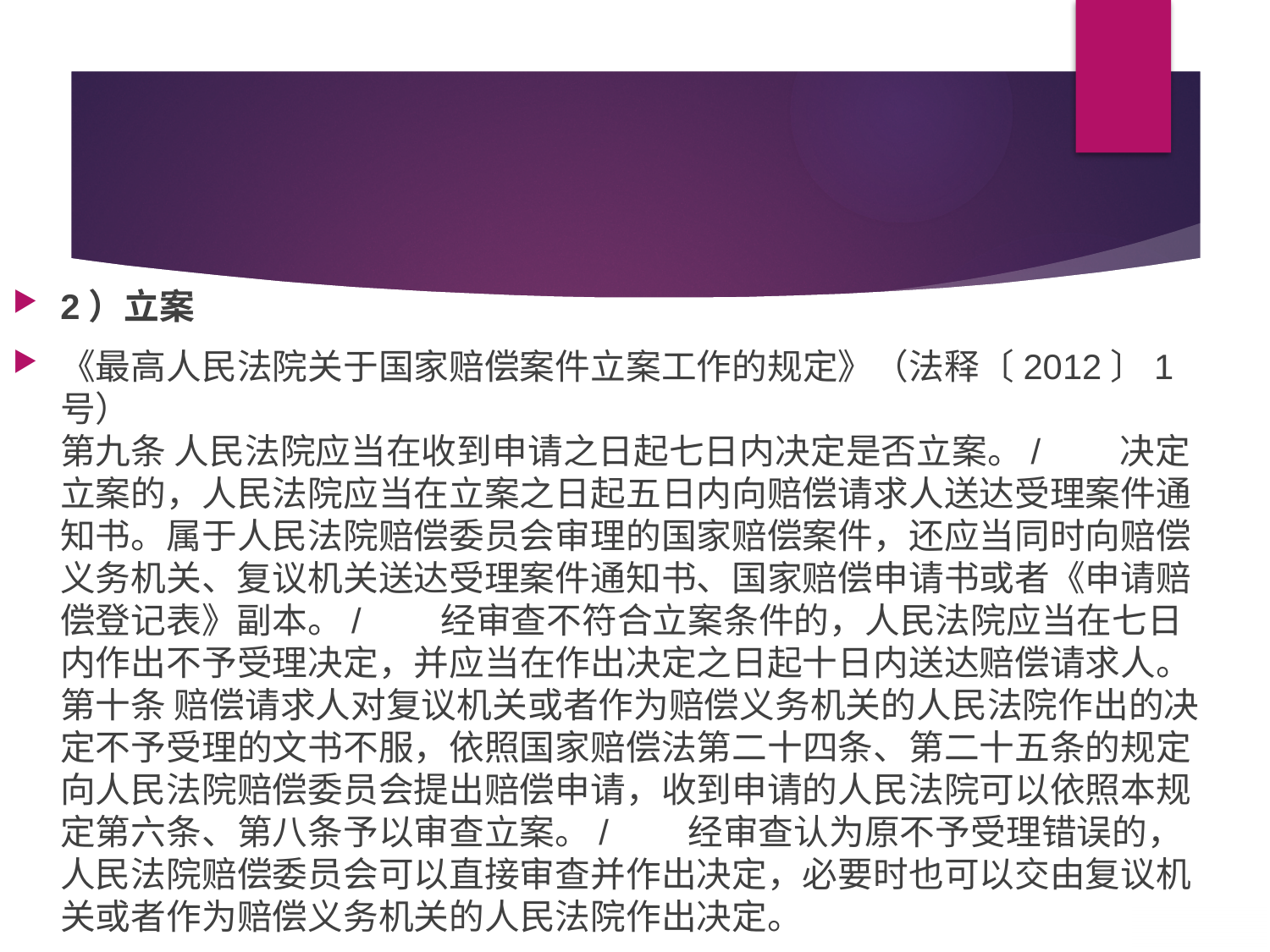

25
#
2）立案
《最高人民法院关于国家赔偿案件立案工作的规定》（法释〔2012〕1号）
第九条 人民法院应当在收到申请之日起七日内决定是否立案。/　　决定立案的，人民法院应当在立案之日起五日内向赔偿请求人送达受理案件通知书。属于人民法院赔偿委员会审理的国家赔偿案件，还应当同时向赔偿义务机关、复议机关送达受理案件通知书、国家赔偿申请书或者《申请赔偿登记表》副本。/　　经审查不符合立案条件的，人民法院应当在七日内作出不予受理决定，并应当在作出决定之日起十日内送达赔偿请求人。
第十条 赔偿请求人对复议机关或者作为赔偿义务机关的人民法院作出的决定不予受理的文书不服，依照国家赔偿法第二十四条、第二十五条的规定向人民法院赔偿委员会提出赔偿申请，收到申请的人民法院可以依照本规定第六条、第八条予以审查立案。/　　经审查认为原不予受理错误的，人民法院赔偿委员会可以直接审查并作出决定，必要时也可以交由复议机关或者作为赔偿义务机关的人民法院作出决定。